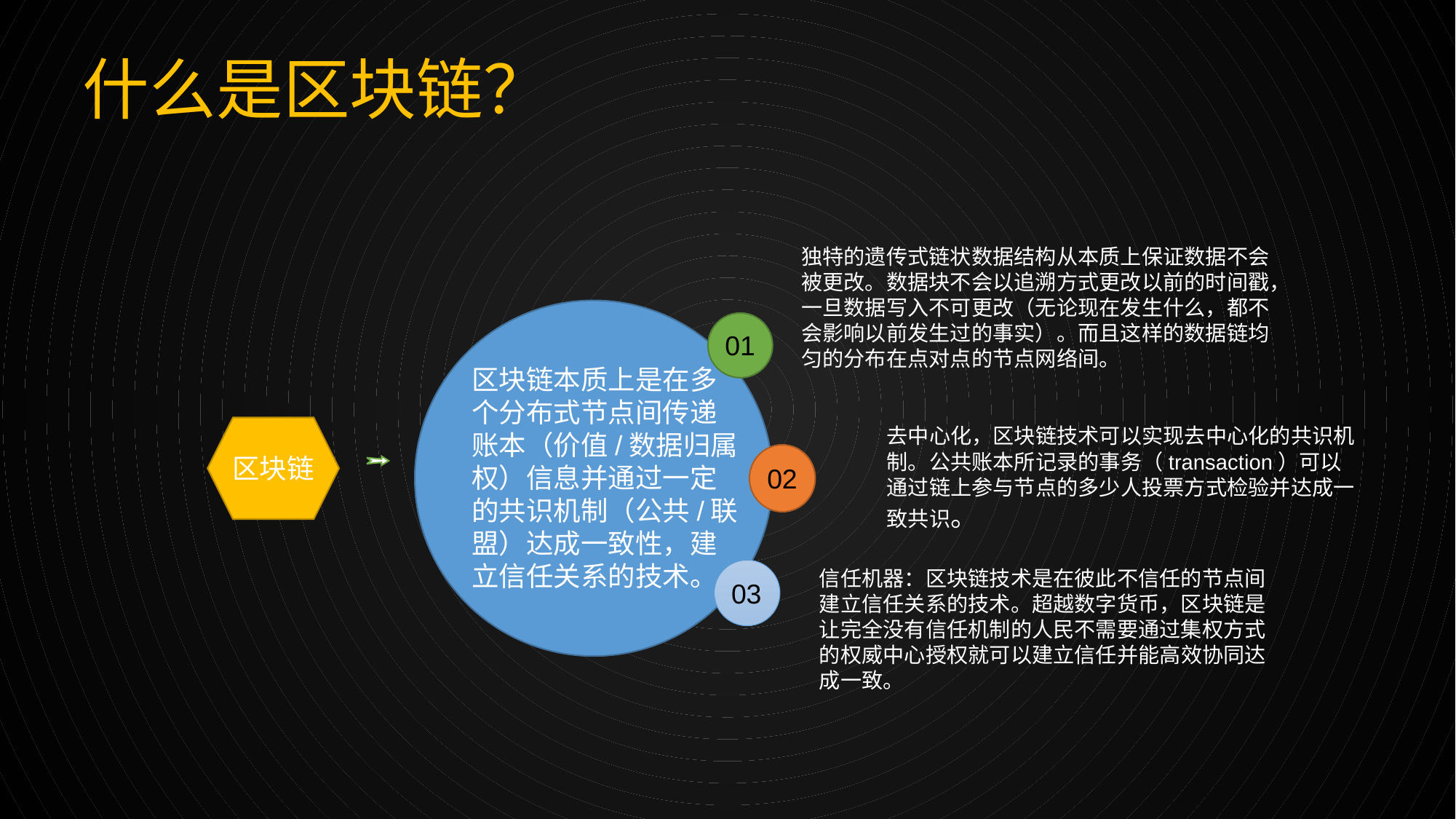

什么是区块链？

独特的遗传式链状数据结构从本质上保证数据不会被更改。数据块不会以追溯方式更改以前的时间戳，一旦数据写入不可更改（无论现在发生什么，都不会影响以前发生过的事实）。而且这样的数据链均匀的分布在点对点的节点网络间。

01
区块链本质上是在多个分布式节点间传递账本（价值/数据归属权）信息并通过一定的共识机制（公共/联盟）达成一致性，建立信任关系的技术。

去中心化，区块链技术可以实现去中心化的共识机制。公共账本所记录的事务（transaction）可以通过链上参与节点的多少人投票方式检验并达成一致共识。

区块链

02

信任机器：区块链技术是在彼此不信任的节点间建立信任关系的技术。超越数字货币，区块链是让完全没有信任机制的人民不需要通过集权方式的权威中心授权就可以建立信任并能高效协同达成一致。
03